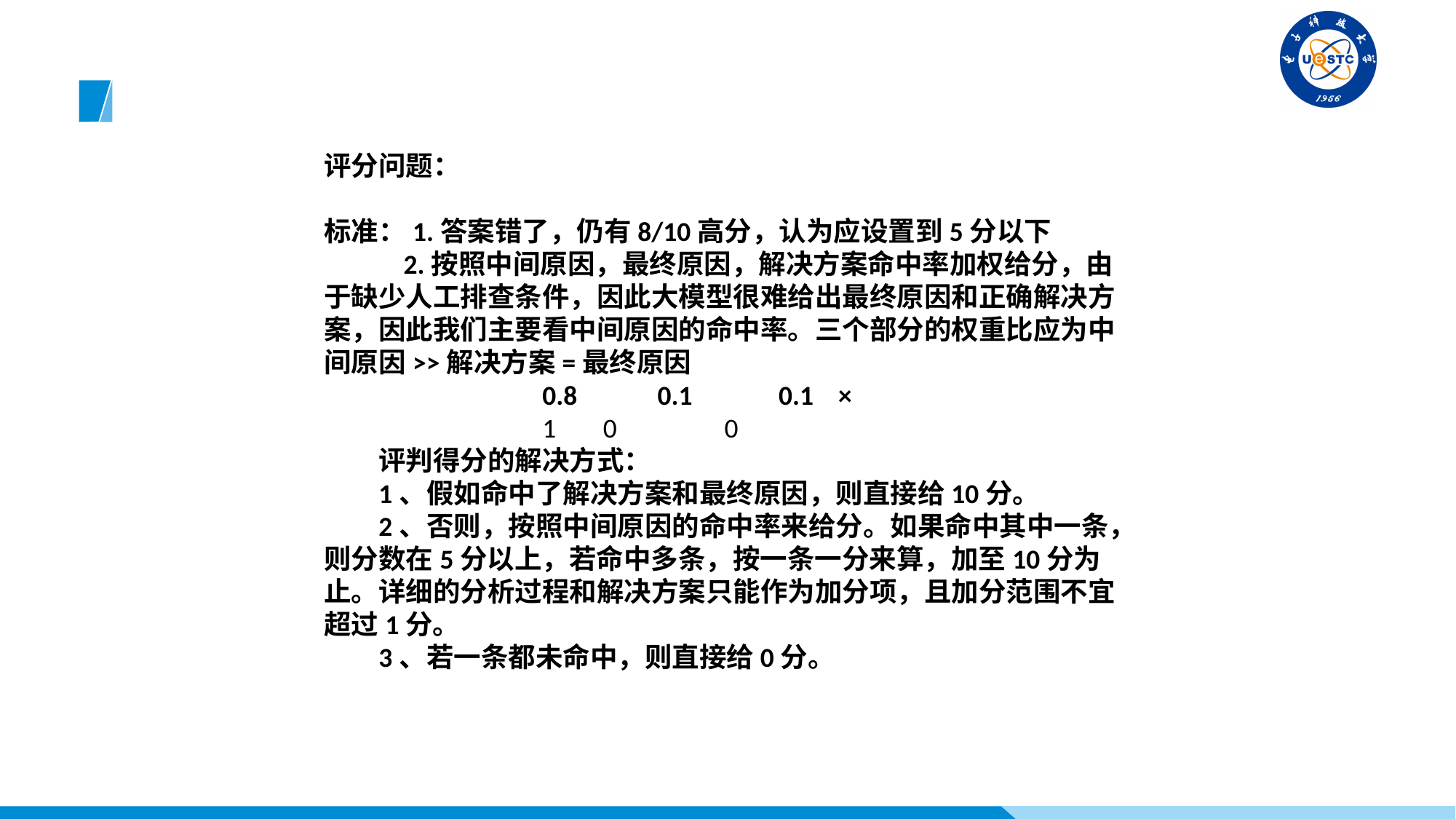

评分问题：

标准：1.答案错了，仍有8/10高分，认为应设置到5分以下
    2.按照中间原因，最终原因，解决方案命中率加权给分，由于缺少人工排查条件，因此大模型很难给出最终原因和正确解决方案，因此我们主要看中间原因的命中率。三个部分的权重比应为中间原因>>解决方案=最终原因
0.8             0.1              0.1    ×
1	 0	   0
评判得分的解决方式：
1、假如命中了解决方案和最终原因，则直接给10分。
2、否则，按照中间原因的命中率来给分。如果命中其中一条，则分数在5分以上，若命中多条，按一条一分来算，加至10分为止。详细的分析过程和解决方案只能作为加分项，且加分范围不宜超过1分。
3、若一条都未命中，则直接给0分。